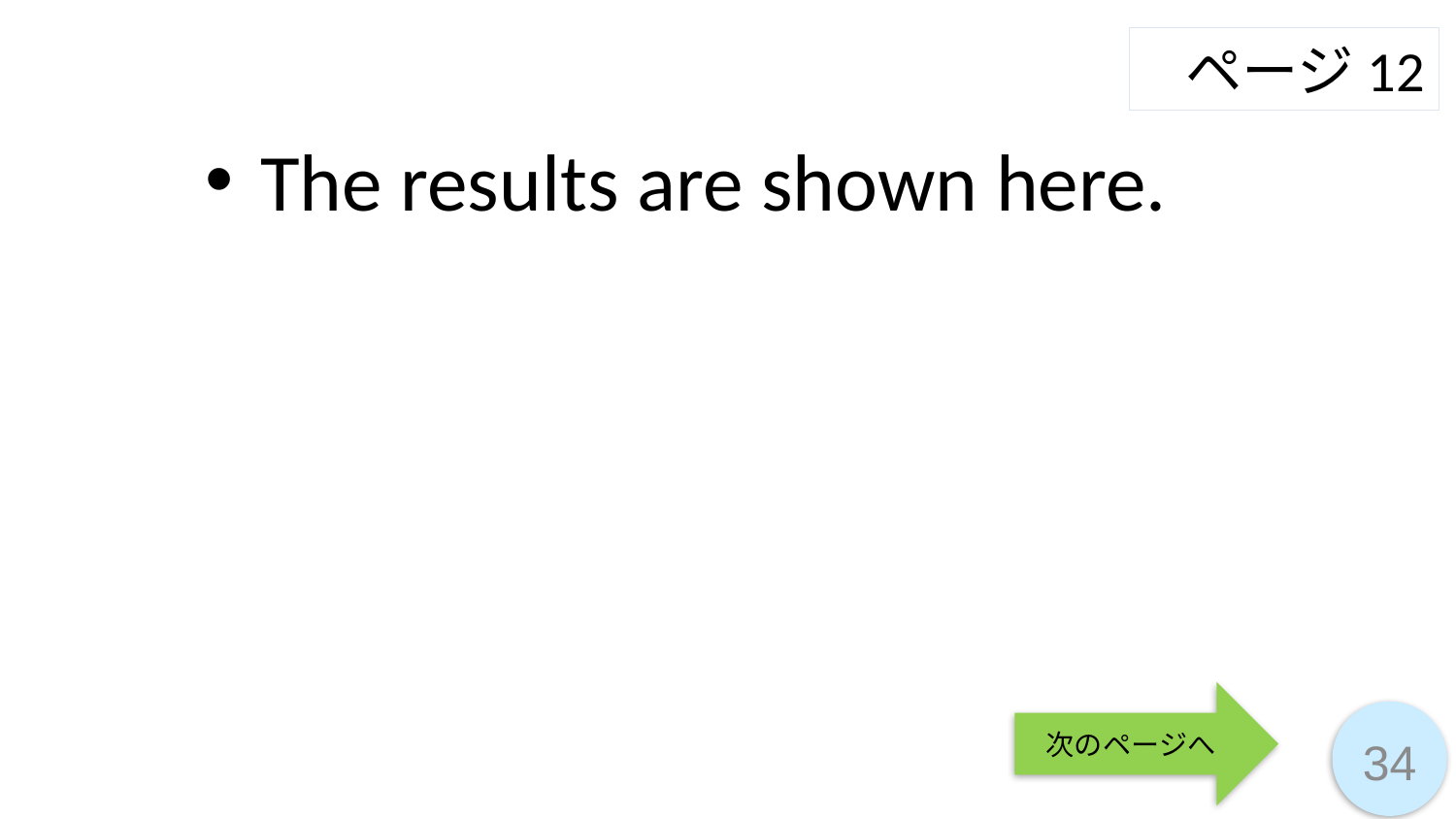

ページ12
The results are shown here.
次のページへ
34